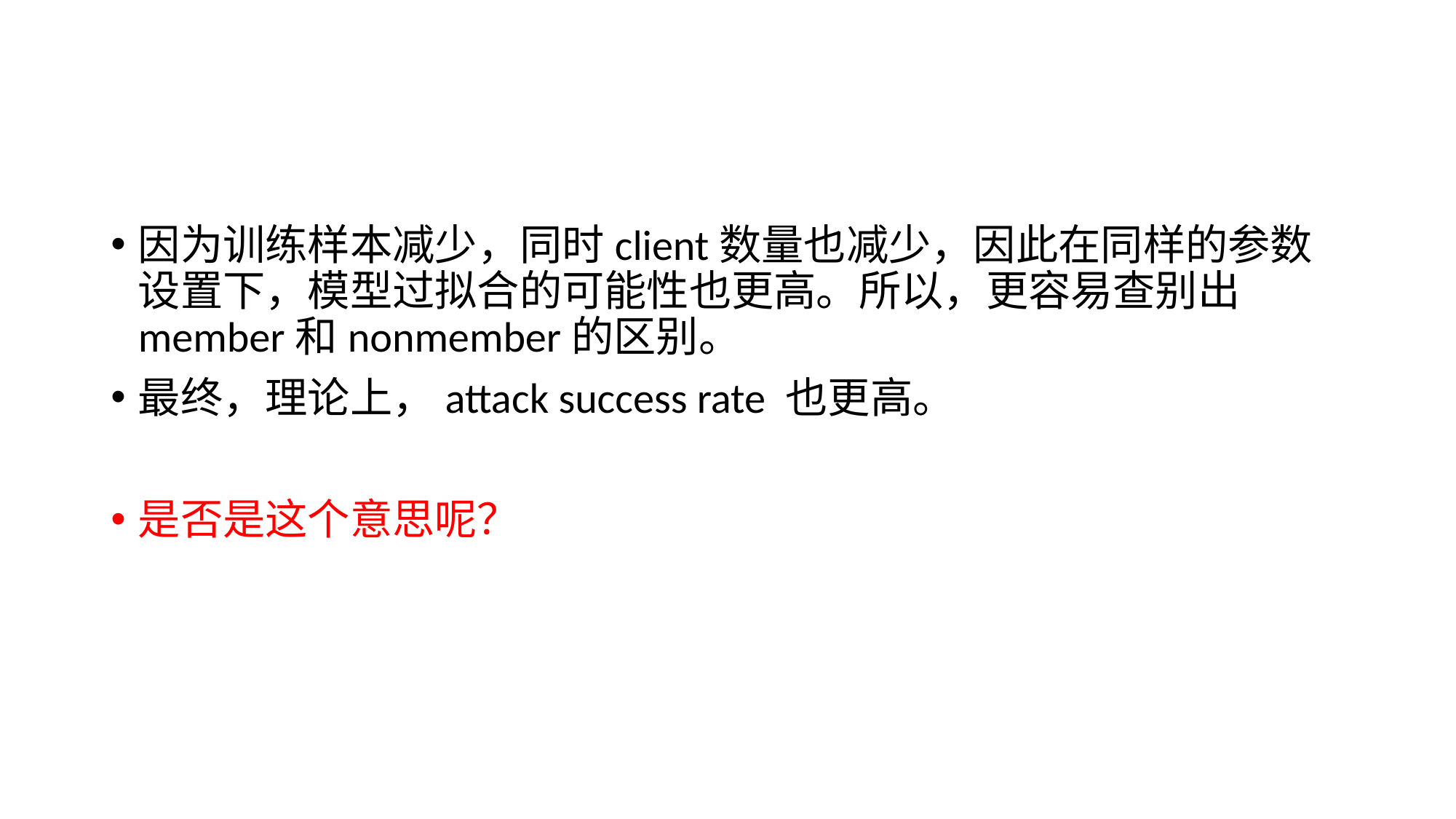

#
因为训练样本减少，同时client数量也减少，因此在同样的参数设置下，模型过拟合的可能性也更高。所以，更容易查别出member和nonmember的区别。
最终，理论上，attack success rate 也更高。

是否是这个意思呢？